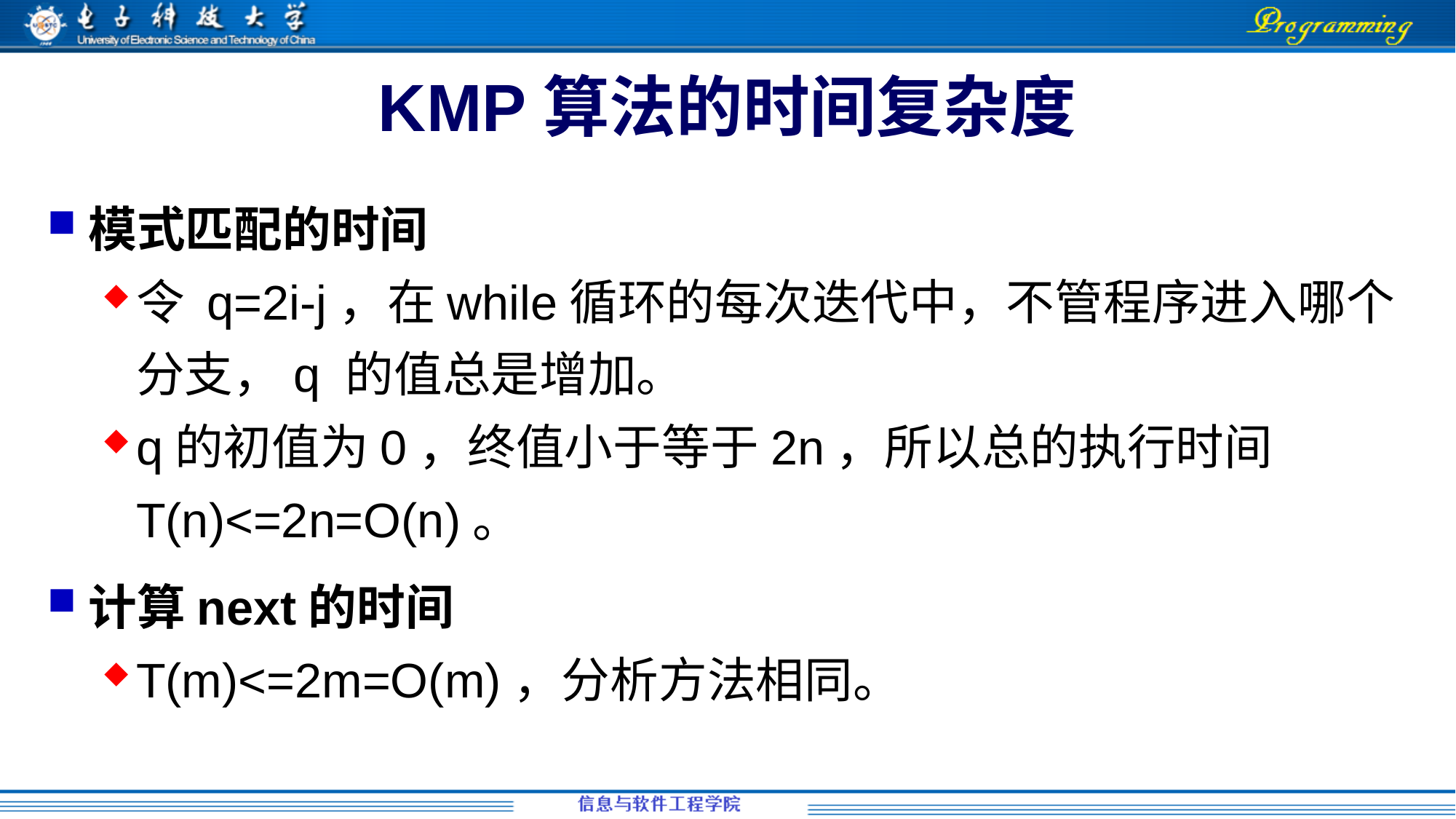

# KMP算法的时间复杂度
模式匹配的时间
令 q=2i-j，在while循环的每次迭代中，不管程序进入哪个分支，q 的值总是增加。
q的初值为0，终值小于等于2n，所以总的执行时间T(n)<=2n=O(n)。
计算next的时间
T(m)<=2m=O(m)，分析方法相同。